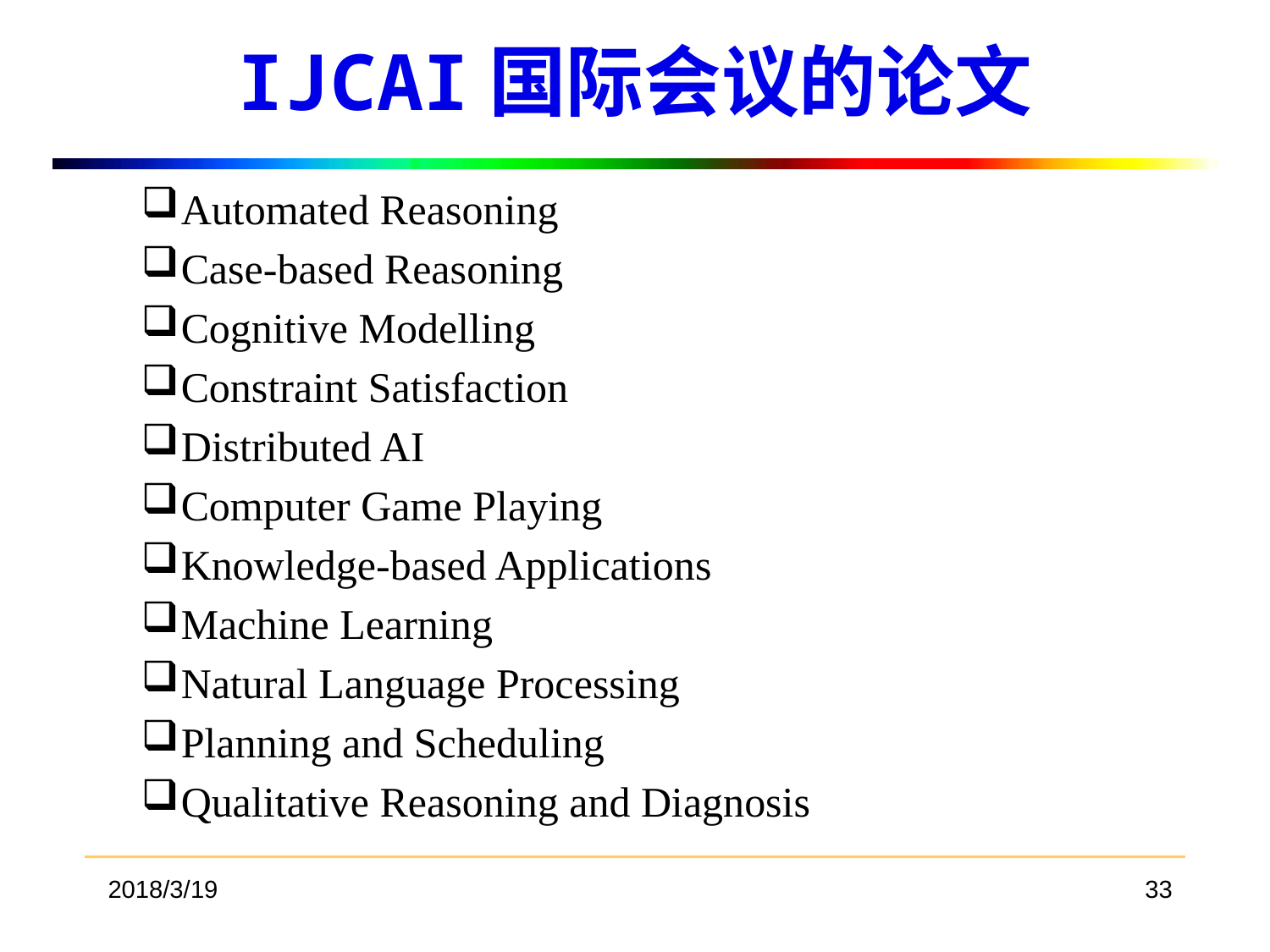

# IJCAI国际会议的论文
Automated Reasoning
Case-based Reasoning
Cognitive Modelling
Constraint Satisfaction
Distributed AI
Computer Game Playing
Knowledge-based Applications
Machine Learning
Natural Language Processing
Planning and Scheduling
Qualitative Reasoning and Diagnosis
2018/3/19
33